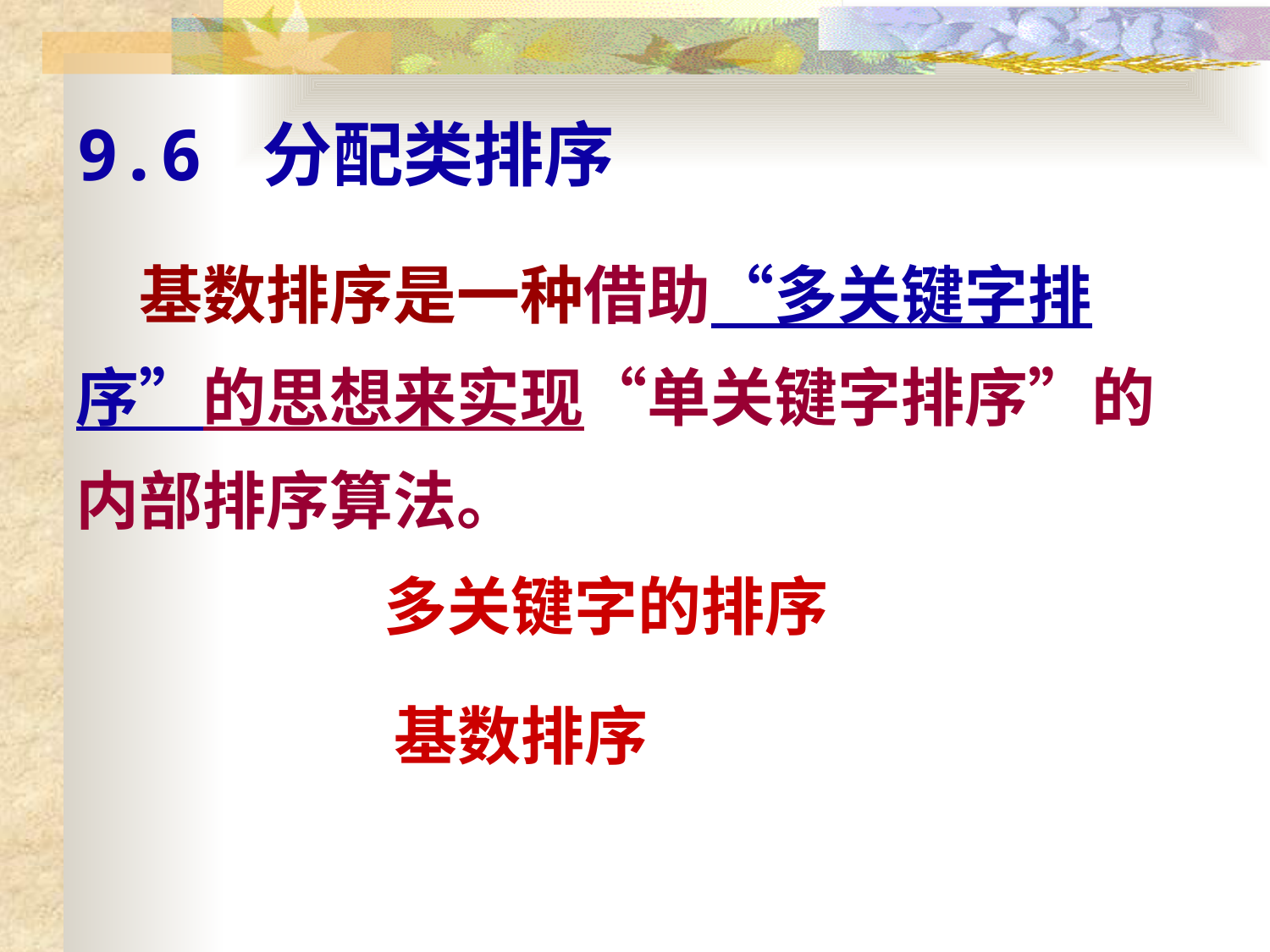

# 9.6 分配类排序
　基数排序是一种借助“多关键字排序”的思想来实现“单关键字排序”的内部排序算法。
多关键字的排序
基数排序